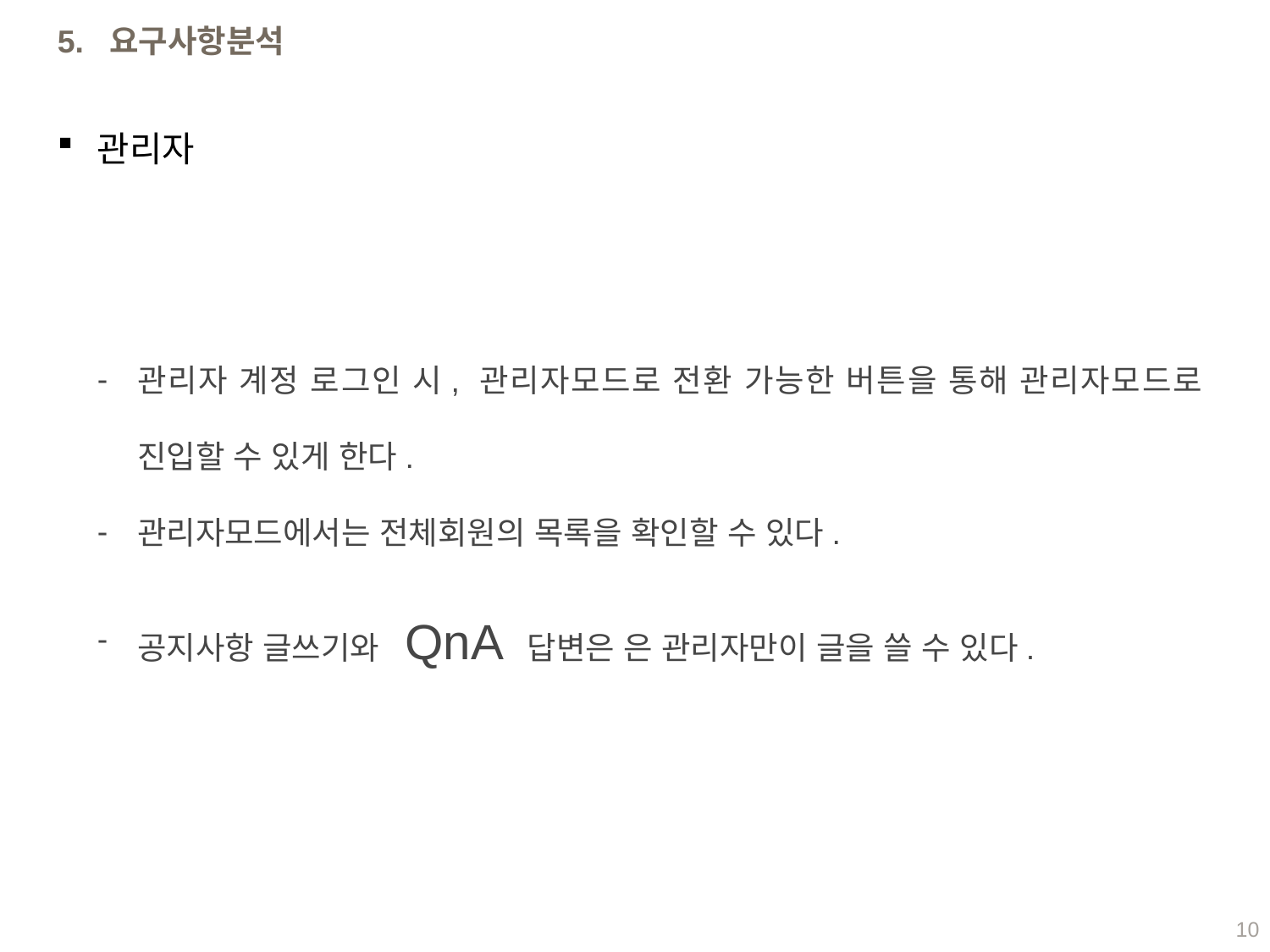

5.  요구사항분석
관리자
관리자 계정 로그인 시, 관리자모드로 전환 가능한 버튼을 통해 관리자모드로 진입할 수 있게 한다.
관리자모드에서는 전체회원의 목록을 확인할 수 있다.
공지사항 글쓰기와 QnA 답변은 은 관리자만이 글을 쓸 수 있다.
10